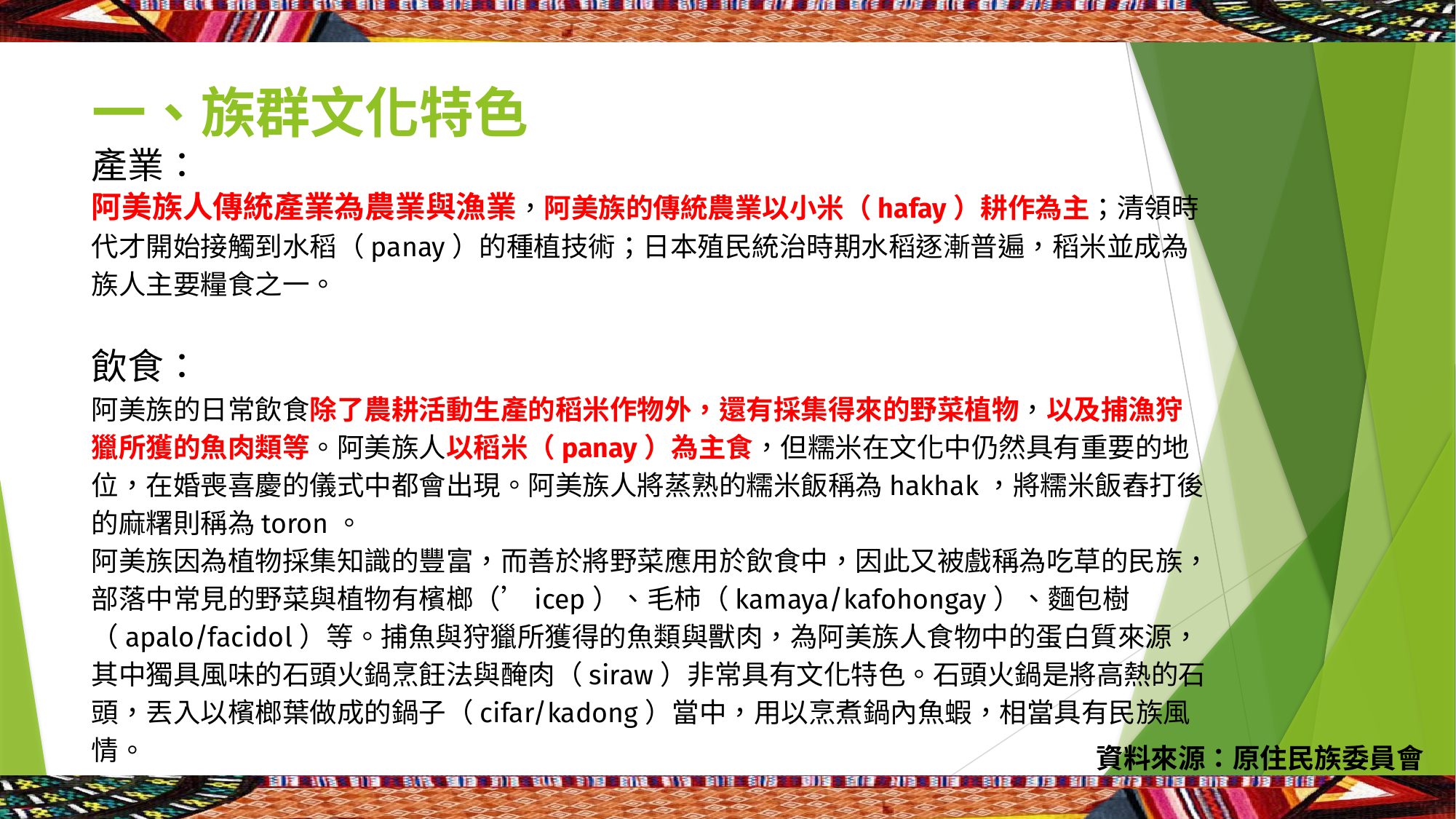

# 一、族群文化特色
產業：
阿美族人傳統產業為農業與漁業，阿美族的傳統農業以小米（hafay）耕作為主；清領時代才開始接觸到水稻（panay）的種植技術；日本殖民統治時期水稻逐漸普遍，稻米並成為族人主要糧食之一。

飲食：
阿美族的日常飲食除了農耕活動生產的稻米作物外，還有採集得來的野菜植物，以及捕漁狩獵所獲的魚肉類等。阿美族人以稻米（panay）為主食，但糯米在文化中仍然具有重要的地位，在婚喪喜慶的儀式中都會出現。阿美族人將蒸熟的糯米飯稱為hakhak，將糯米飯舂打後的麻糬則稱為toron。
阿美族因為植物採集知識的豐富，而善於將野菜應用於飲食中，因此又被戲稱為吃草的民族，部落中常見的野菜與植物有檳榔（’icep）、毛柿（kamaya/kafohongay）、麵包樹（apalo/facidol）等。捕魚與狩獵所獲得的魚類與獸肉，為阿美族人食物中的蛋白質來源，其中獨具風味的石頭火鍋烹飪法與醃肉（siraw）非常具有文化特色。石頭火鍋是將高熱的石頭，丟入以檳榔葉做成的鍋子（cifar/kadong）當中，用以烹煮鍋內魚蝦，相當具有民族風情。
資料來源：原住民族委員會